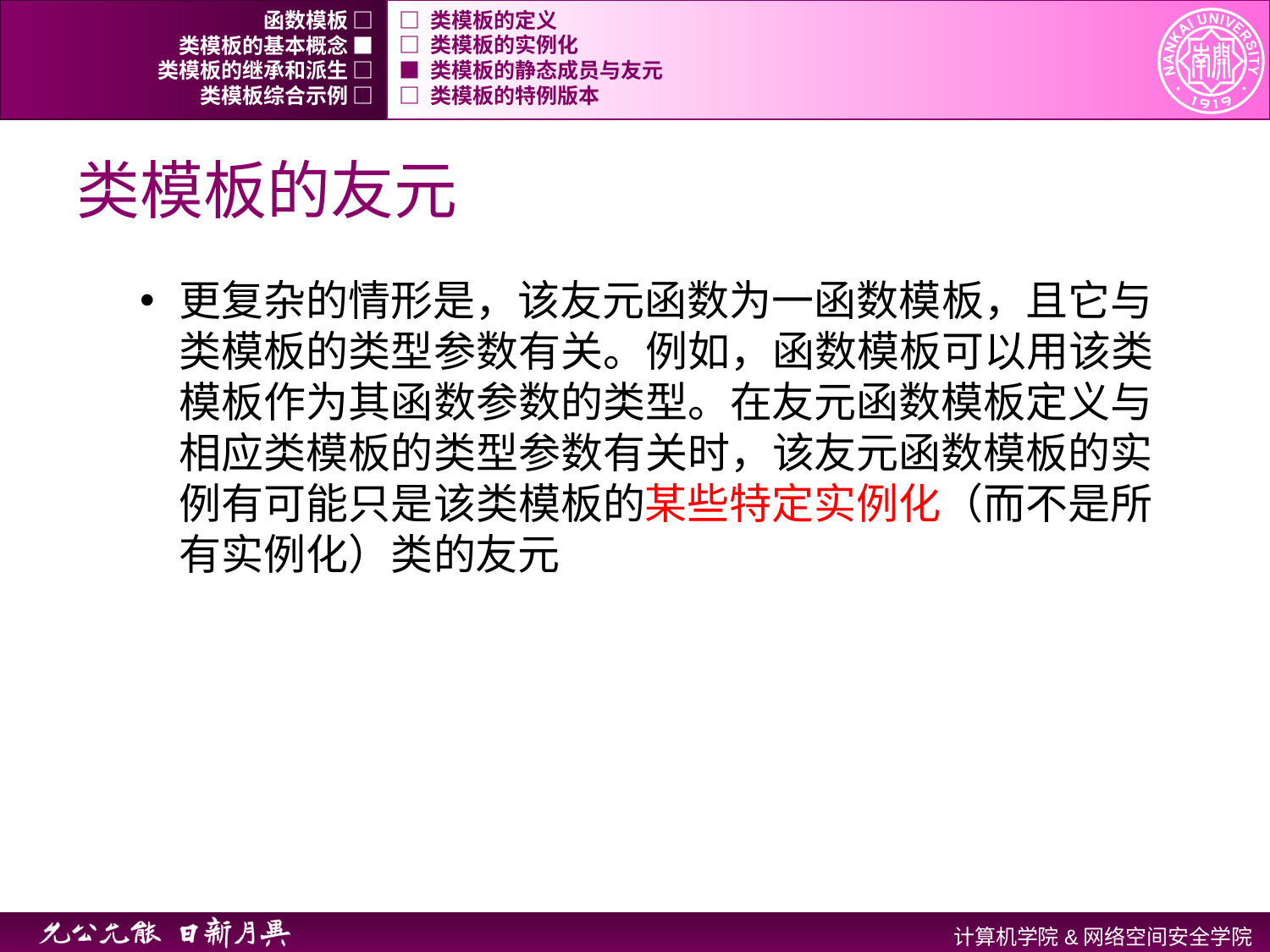

函数模板 □
□ 类模板的定义
类模板的基本概念 ■
□ 类模板的实例化
类模板的继承和派生 □
■ 类模板的静态成员与友元
类模板综合示例 □
□ 类模板的特例版本
# 类模板的友元
更复杂的情形是，该友元函数为一函数模板，且它与类模板的类型参数有关。例如，函数模板可以用该类模板作为其函数参数的类型。在友元函数模板定义与相应类模板的类型参数有关时，该友元函数模板的实例有可能只是该类模板的某些特定实例化（而不是所有实例化）类的友元